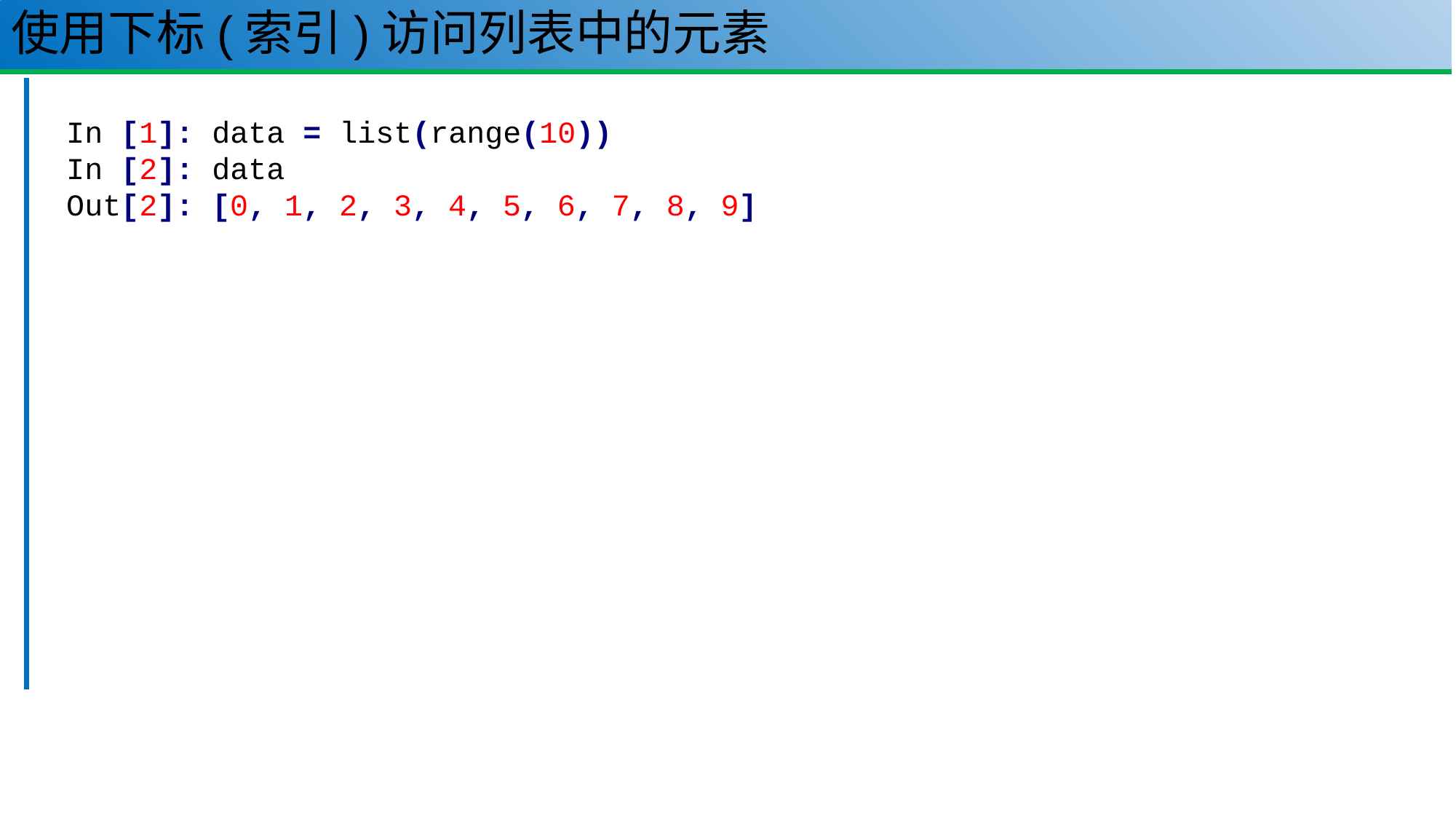

# 使用下标(索引)访问列表中的元素
7
In [1]: data = list(range(10))
In [2]: data
Out[2]: [0, 1, 2, 3, 4, 5, 6, 7, 8, 9]